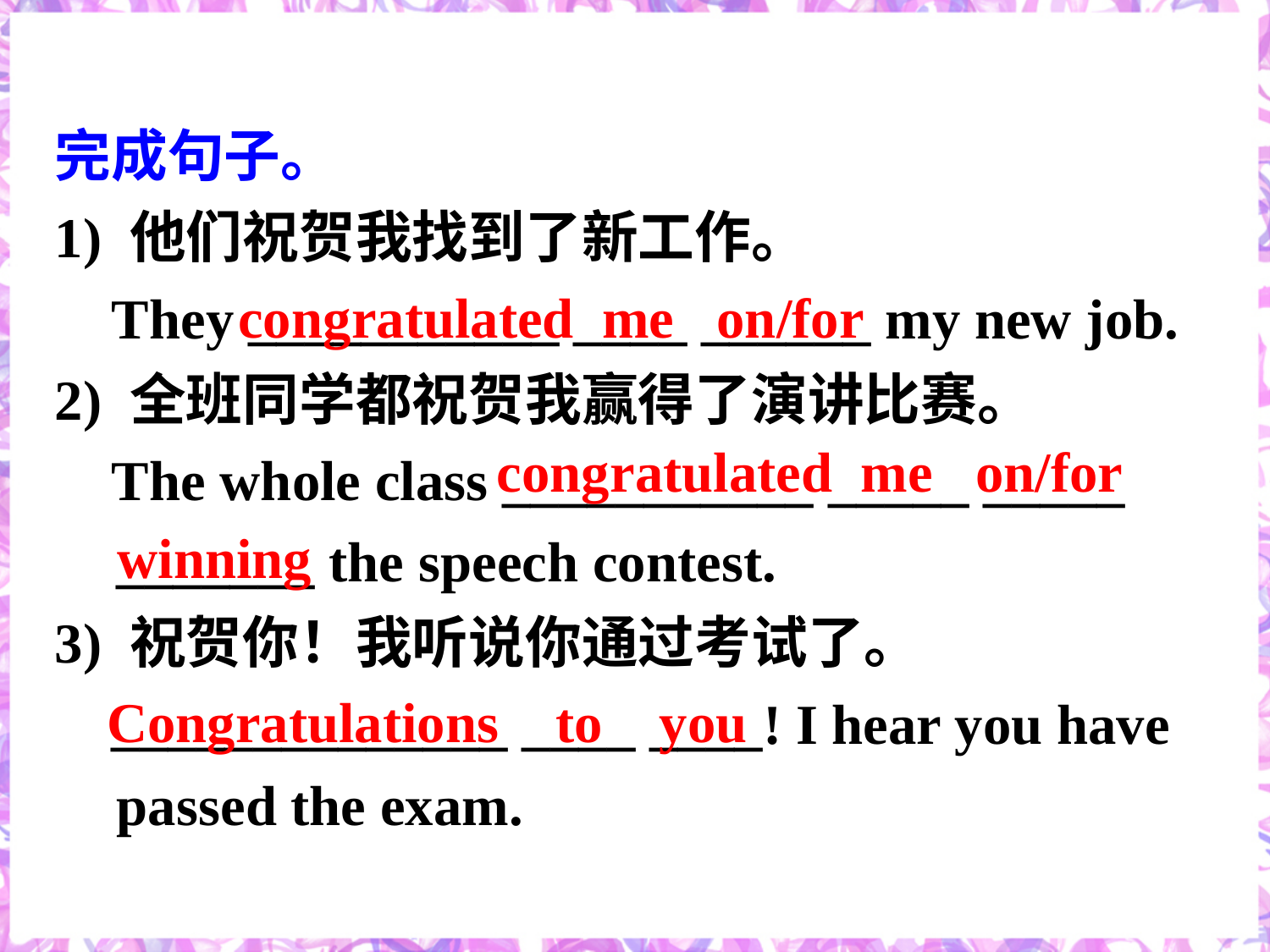

完成句子。
1) 他们祝贺我找到了新工作。
    They ___________ ____ ______ my new job.
2) 全班同学都祝贺我赢得了演讲比赛。
    The whole class ___________ _____ _____ _______ the speech contest.
3) 祝贺你！我听说你通过考试了。
    ______________ ____ ____! I hear you have passed the exam.
congratulated  me   on/for
congratulated  me   on/for
winning
Congratulations    to    you